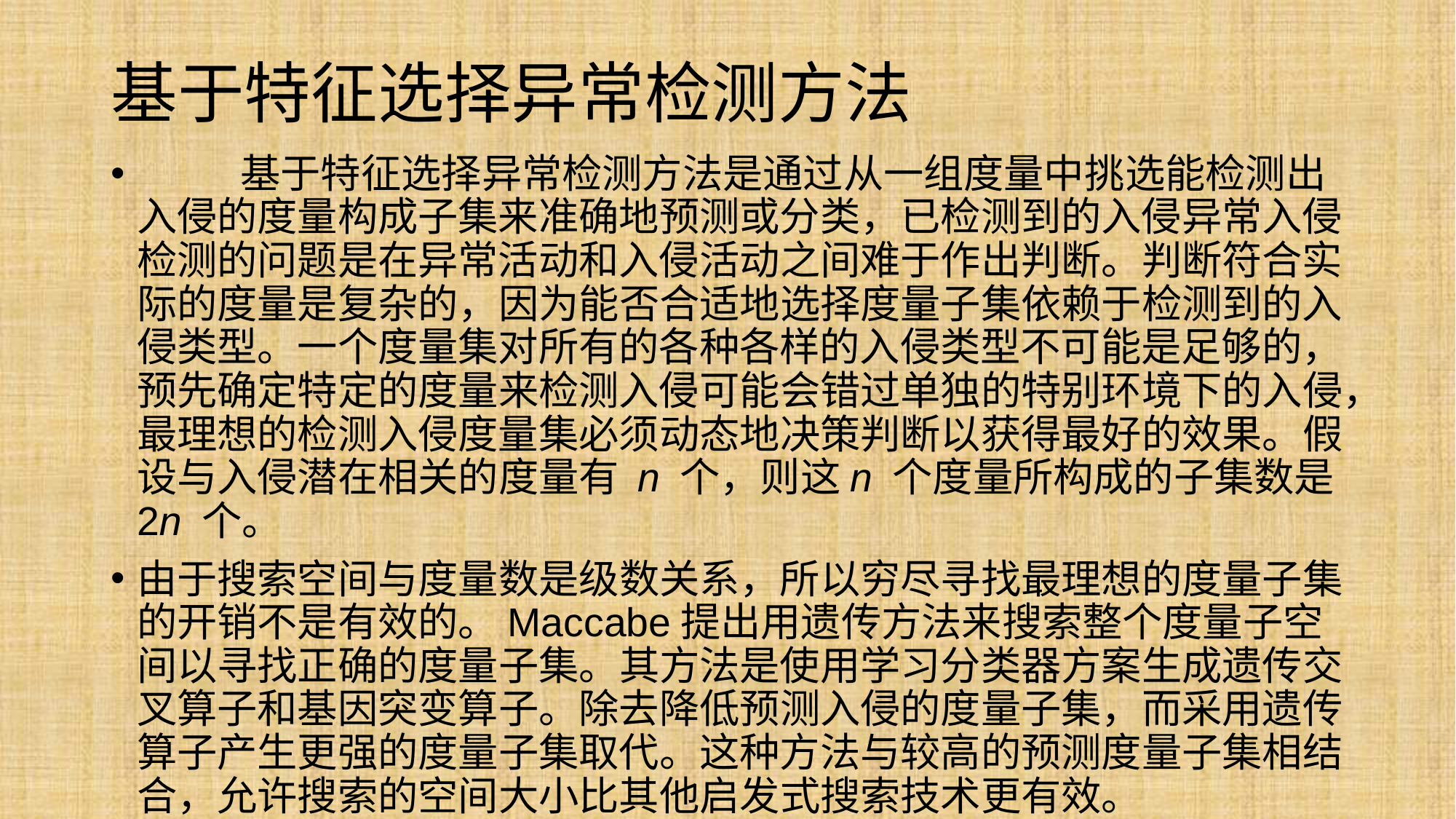

# 基于特征选择异常检测方法
 	基于特征选择异常检测方法是通过从一组度量中挑选能检测出入侵的度量构成子集来准确地预测或分类，已检测到的入侵异常入侵检测的问题是在异常活动和入侵活动之间难于作出判断。判断符合实际的度量是复杂的，因为能否合适地选择度量子集依赖于检测到的入侵类型。一个度量集对所有的各种各样的入侵类型不可能是足够的，预先确定特定的度量来检测入侵可能会错过单独的特别环境下的入侵，最理想的检测入侵度量集必须动态地决策判断以获得最好的效果。假设与入侵潜在相关的度量有 n 个，则这n 个度量所构成的子集数是2n 个。
由于搜索空间与度量数是级数关系，所以穷尽寻找最理想的度量子集的开销不是有效的。Maccabe提出用遗传方法来搜索整个度量子空间以寻找正确的度量子集。其方法是使用学习分类器方案生成遗传交叉算子和基因突变算子。除去降低预测入侵的度量子集，而采用遗传算子产生更强的度量子集取代。这种方法与较高的预测度量子集相结合，允许搜索的空间大小比其他启发式搜索技术更有效。